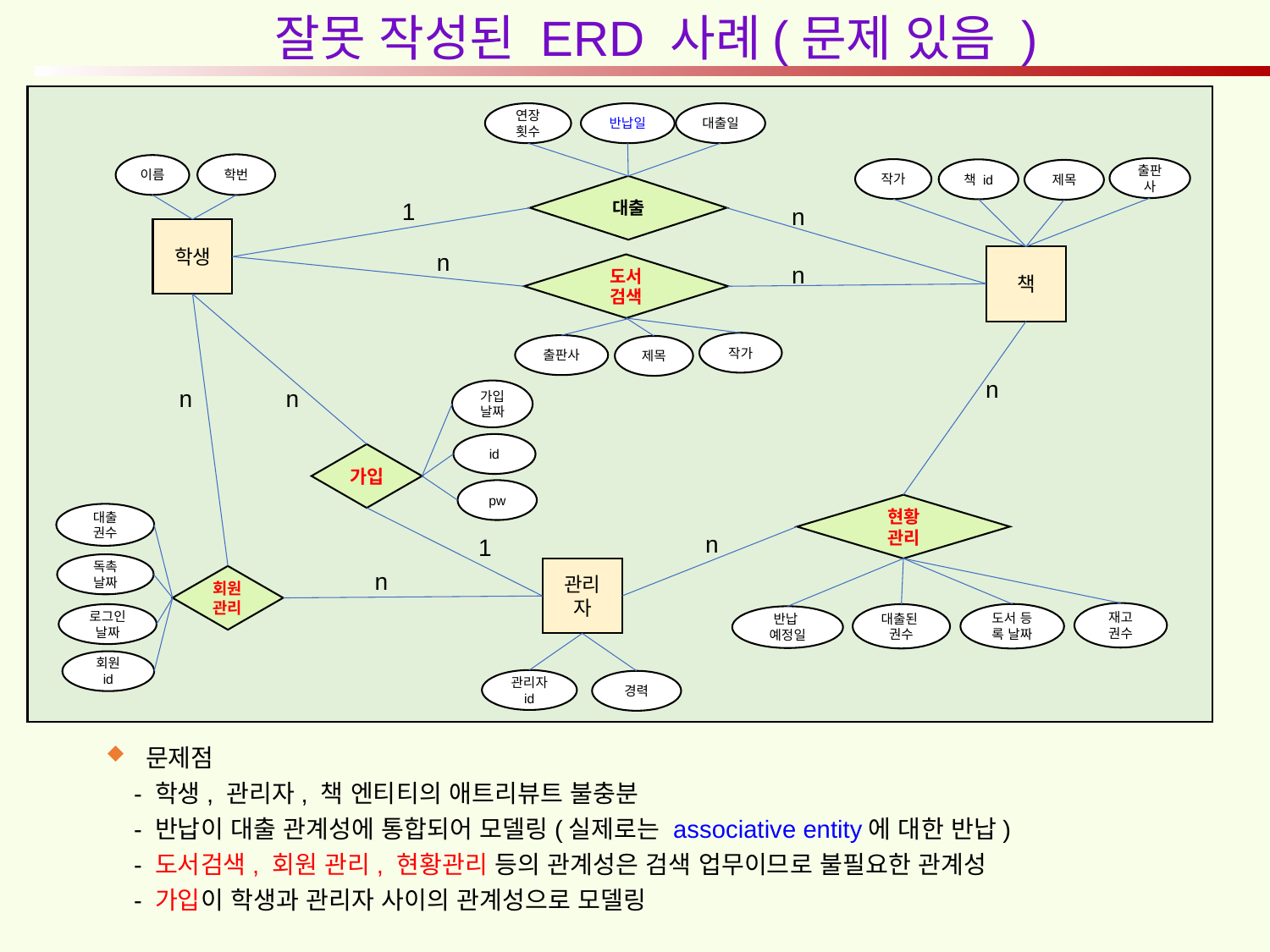

잘못 작성된 ERD 사례(문제 있음 )

연장
횟수
반납일
대출일
학번
이름
출판사
작가
책 id
제목
대출
1
n
학생
n
책
n
도서
검색
작가
출판사
제목
n
n
n
가입 날짜
id
가입
pw
현황
관리
대출
권수
n
1
독촉 날짜
관리자
n
회원
관리
재고 권수
도서 등
록 날짜
대출된
권수
로그인 날짜
반납
예정일
회원
id
관리자 id
경력
문제점
    - 학생, 관리자, 책 엔티티의 애트리뷰트 불충분
    - 반납이 대출 관계성에 통합되어 모델링(실제로는 associative entity에 대한 반납)
    - 도서검색, 회원 관리, 현황관리 등의 관계성은 검색 업무이므로 불필요한 관계성
    - 가입이 학생과 관리자 사이의 관계성으로 모델링